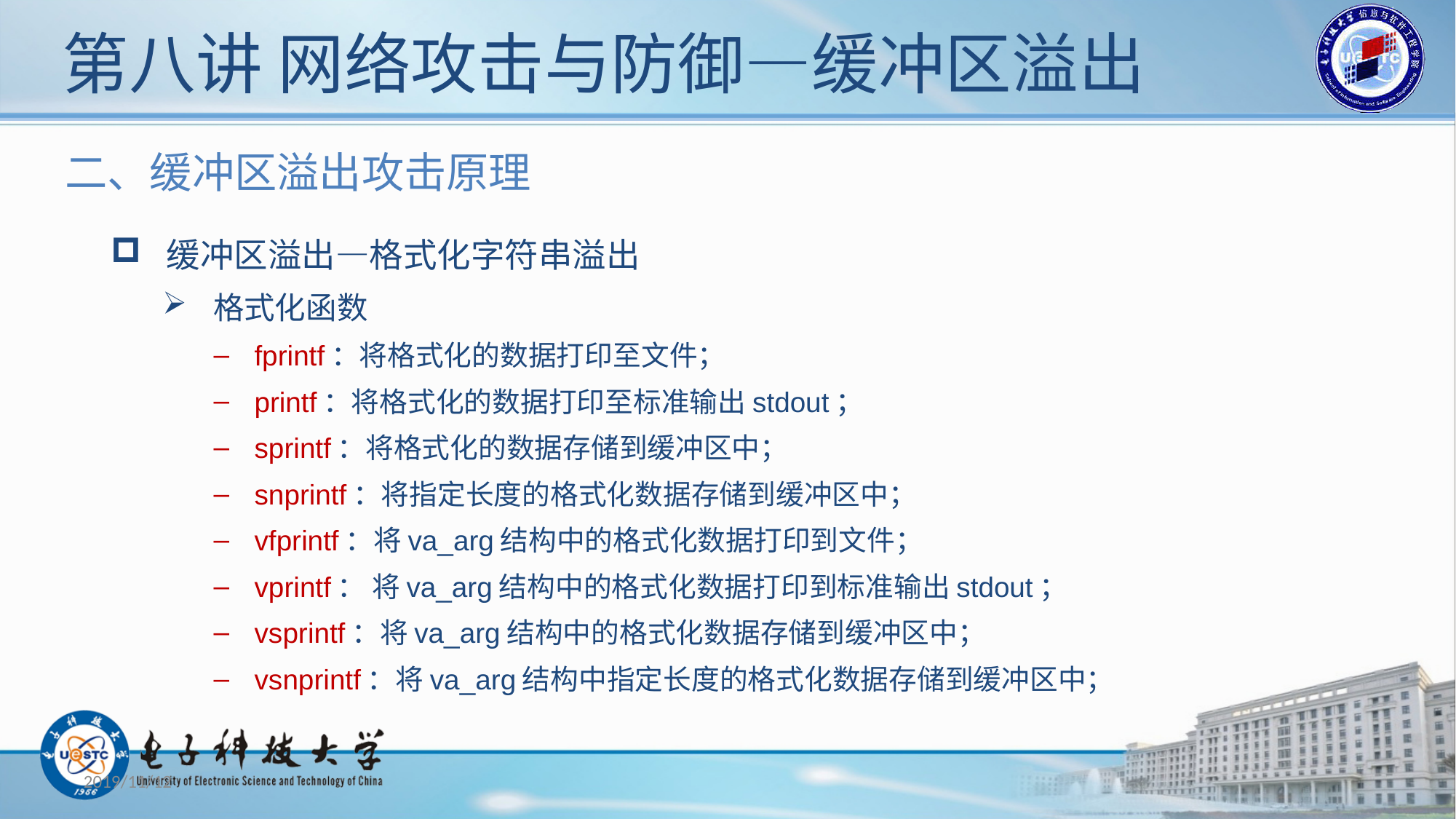

# 第八讲 网络攻击与防御—缓冲区溢出
二、缓冲区溢出攻击原理
 缓冲区溢出—格式化字符串溢出
 格式化函数
fprintf：将格式化的数据打印至文件；
printf：将格式化的数据打印至标准输出stdout；
sprintf：将格式化的数据存储到缓冲区中；
snprintf：将指定长度的格式化数据存储到缓冲区中；
vfprintf：将va_arg结构中的格式化数据打印到文件；
vprintf： 将va_arg结构中的格式化数据打印到标准输出stdout；
vsprintf：将va_arg结构中的格式化数据存储到缓冲区中；
vsnprintf：将va_arg结构中指定长度的格式化数据存储到缓冲区中；
2019/11/12